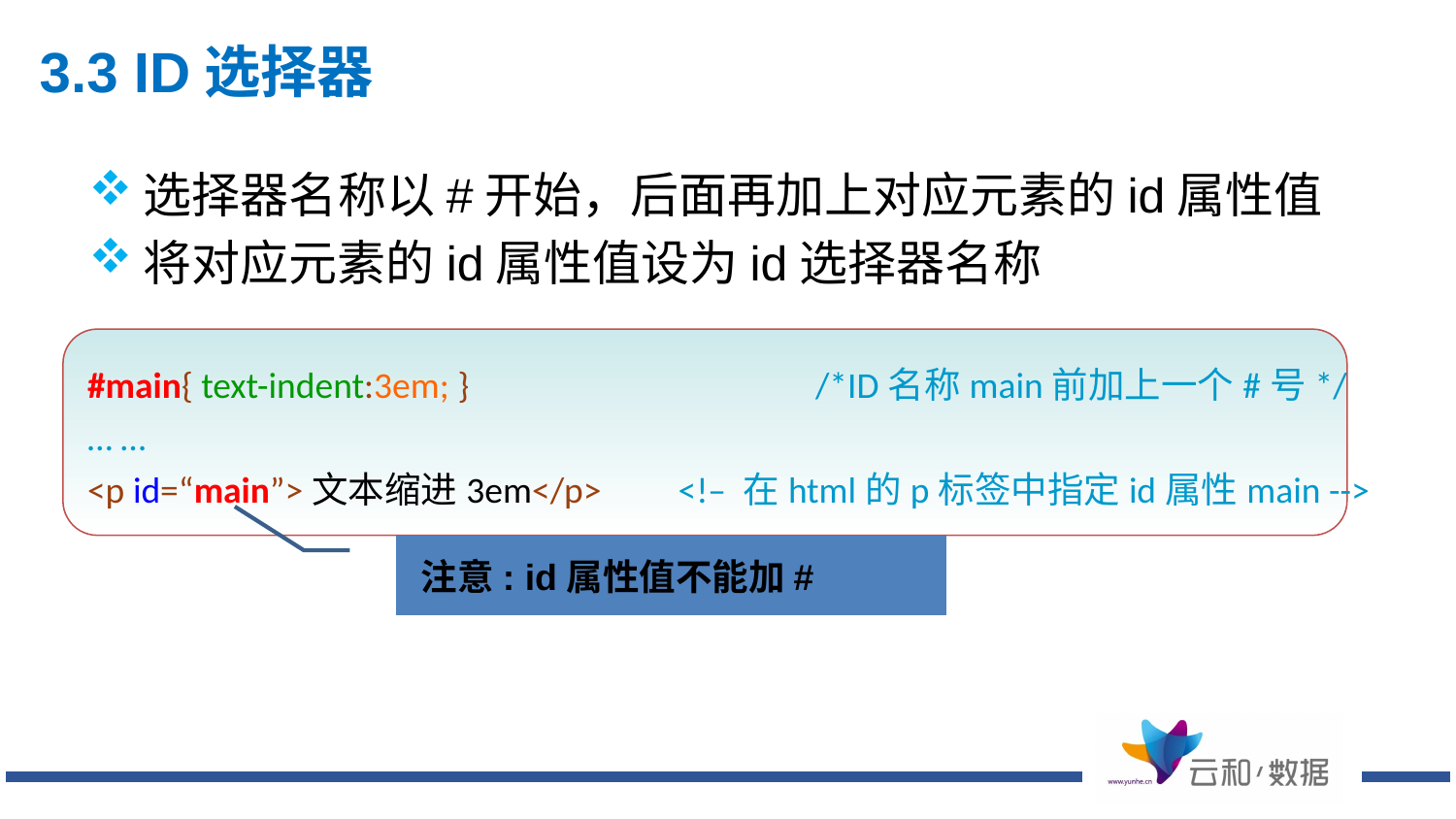

# 3.3 ID选择器
选择器名称以#开始，后面再加上对应元素的id属性值
将对应元素的id属性值设为id选择器名称
#main{ text-indent:3em; }			/*ID名称main前加上一个#号*/
… …
<p id=“main”>文本缩进3em</p>	 <!– 在html的p标签中指定id属性main -->

注意: id属性值不能加#
18